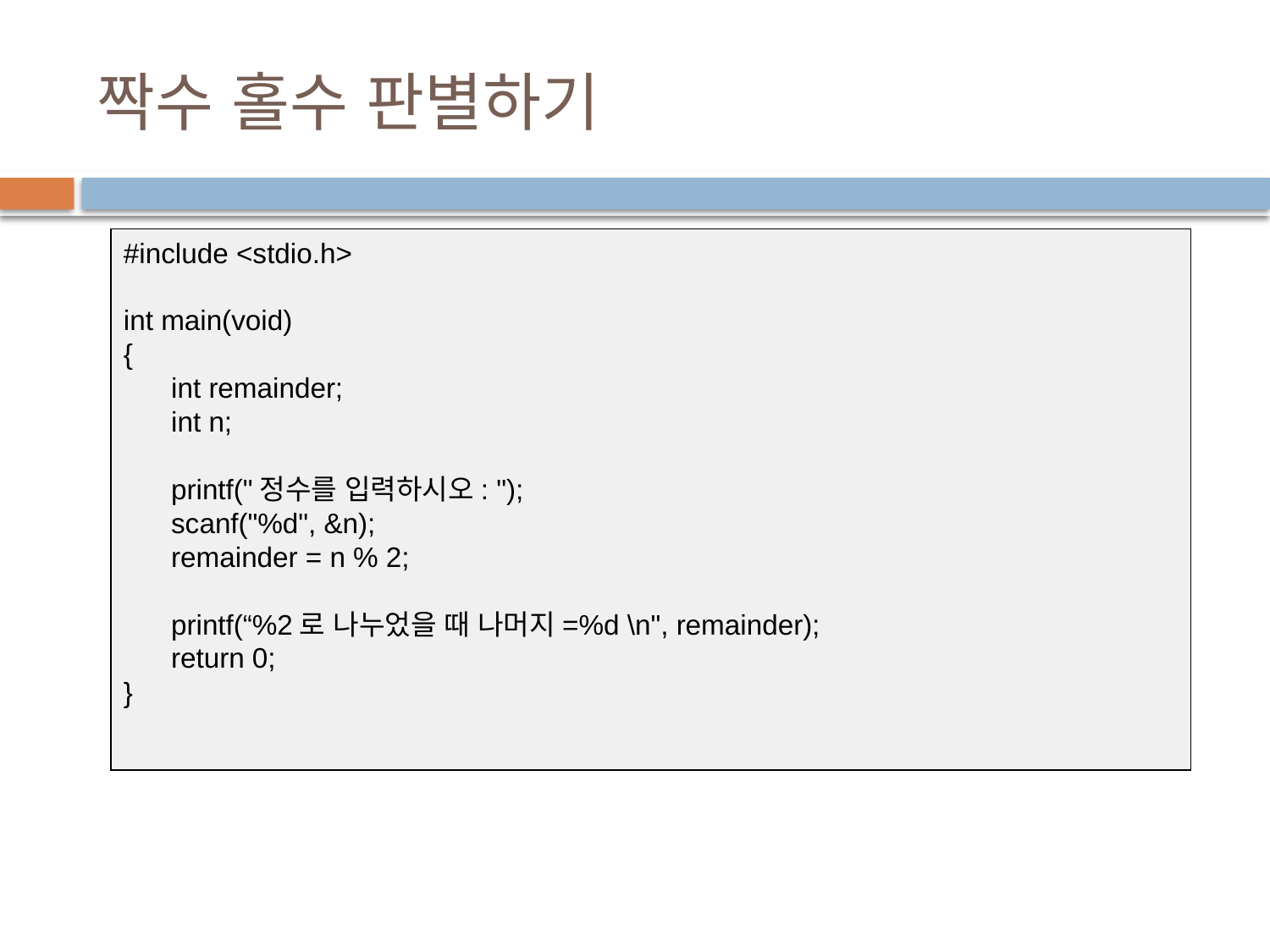

# 짝수 홀수 판별하기
#include <stdio.h>

int main(void)
{
	int remainder;
	int n;

	printf("정수를 입력하시오: ");
	scanf("%d", &n);
	remainder = n % 2;

	printf(“%2로 나누었을 때 나머지=%d \n", remainder);
	return 0;
}